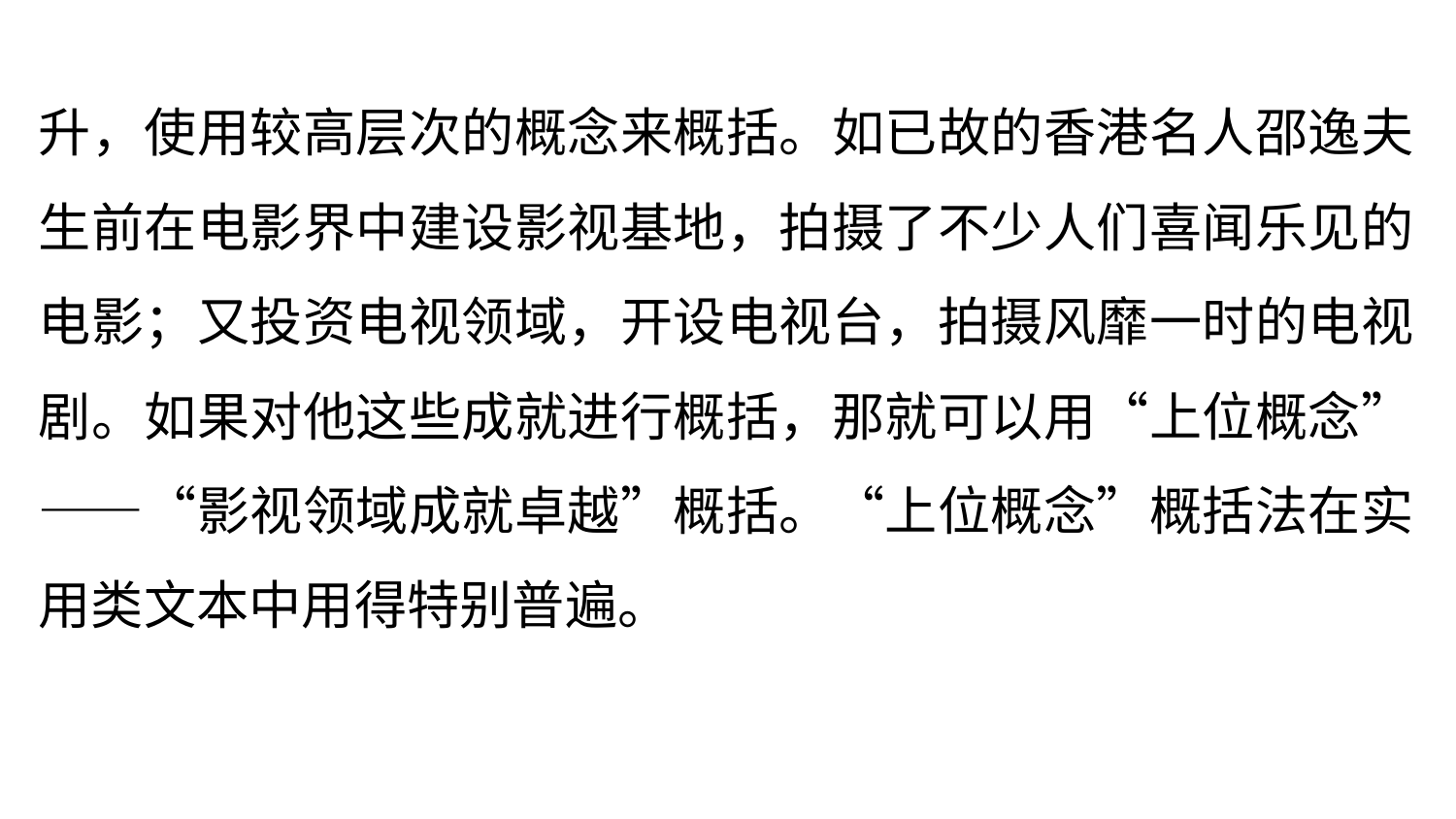

升，使用较高层次的概念来概括。如已故的香港名人邵逸夫生前在电影界中建设影视基地，拍摄了不少人们喜闻乐见的电影；又投资电视领域，开设电视台，拍摄风靡一时的电视剧。如果对他这些成就进行概括，那就可以用“上位概念”——“影视领域成就卓越”概括。“上位概念”概括法在实用类文本中用得特别普遍。